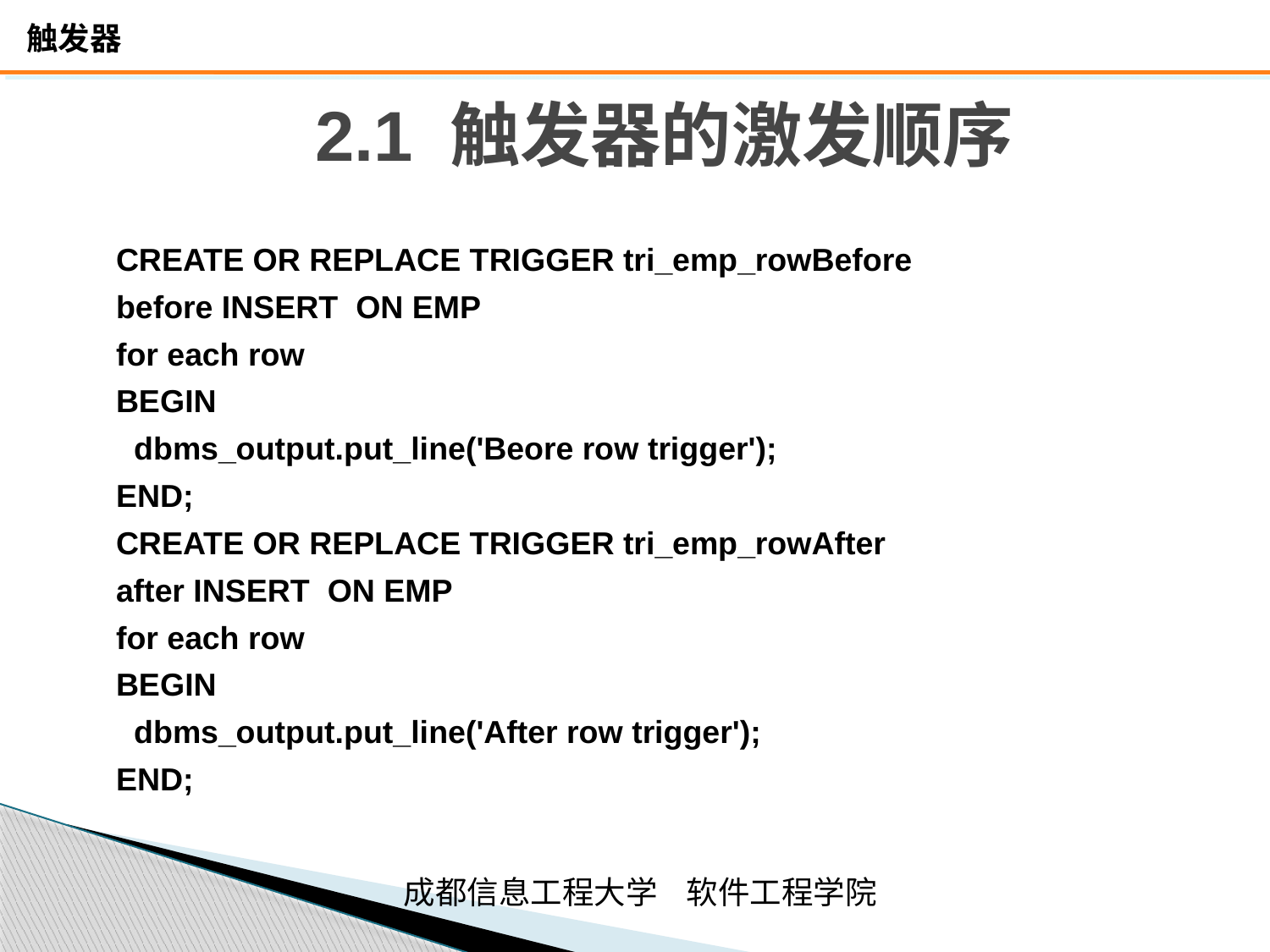

# 2.1 触发器的激发顺序
CREATE OR REPLACE TRIGGER tri_emp_rowBefore
before INSERT  ON EMP
for each row
BEGIN
  dbms_output.put_line('Beore row trigger');
END;
CREATE OR REPLACE TRIGGER tri_emp_rowAfter
after INSERT  ON EMP
for each row
BEGIN
  dbms_output.put_line('After row trigger');
END;